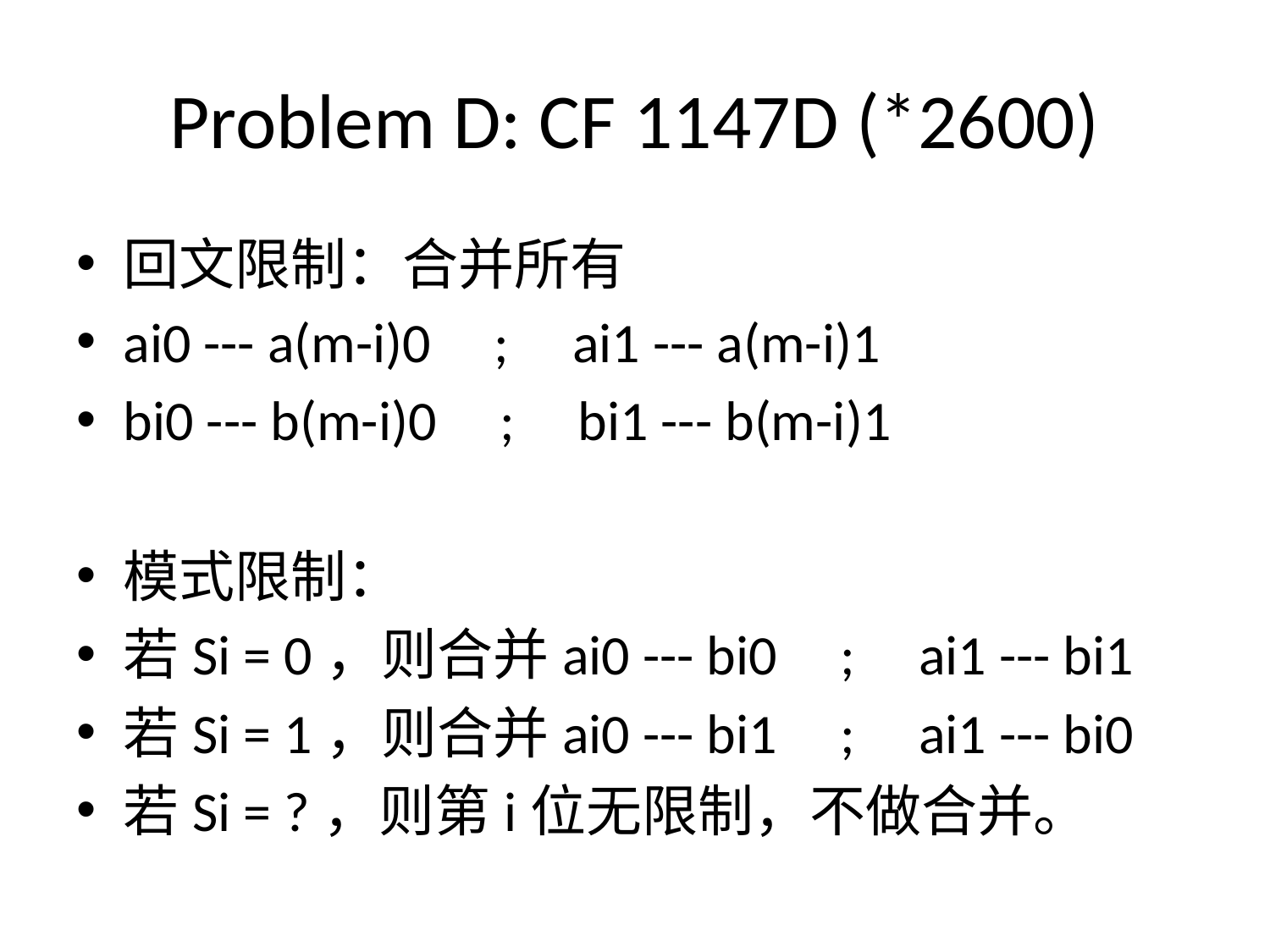

# Problem D: CF 1147D (*2600)
回文限制：合并所有
ai0 --- a(m-i)0     ;     ai1 --- a(m-i)1
bi0 --- b(m-i)0     ;     bi1 --- b(m-i)1

模式限制：
若Si = 0，则合并ai0 --- bi0     ;     ai1 --- bi1
若Si = 1，则合并ai0 --- bi1     ;     ai1 --- bi0
若Si = ?，则第i位无限制，不做合并。